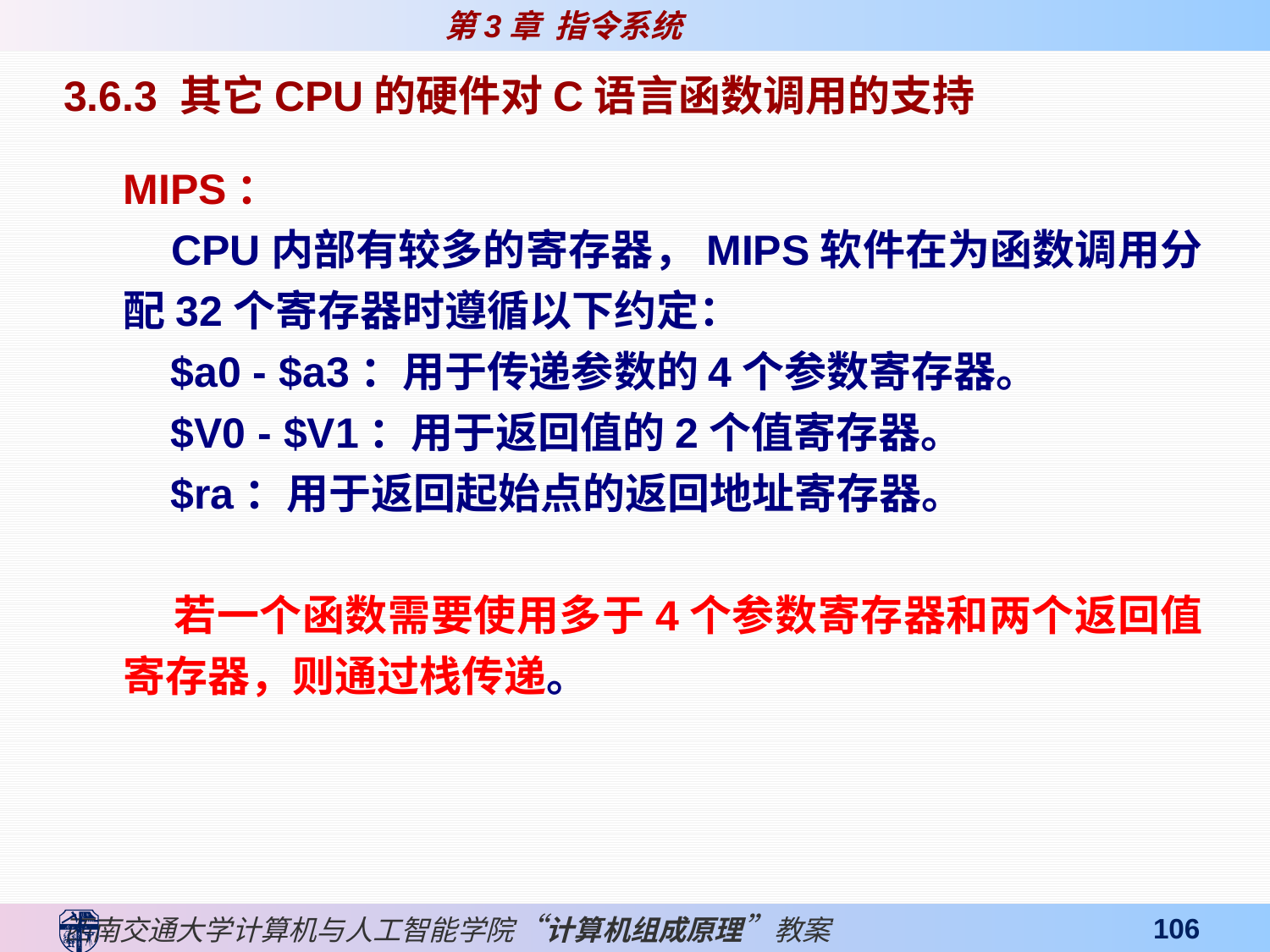

3.6.3 其它CPU的硬件对C语言函数调用的支持
MIPS：
    CPU内部有较多的寄存器，MIPS软件在为函数调用分配32个寄存器时遵循以下约定：
    $a0 - $a3：用于传递参数的4个参数寄存器。
    $V0 - $V1：用于返回值的2个值寄存器。
    $ra：用于返回起始点的返回地址寄存器。

    若一个函数需要使用多于4个参数寄存器和两个返回值寄存器，则通过栈传递。